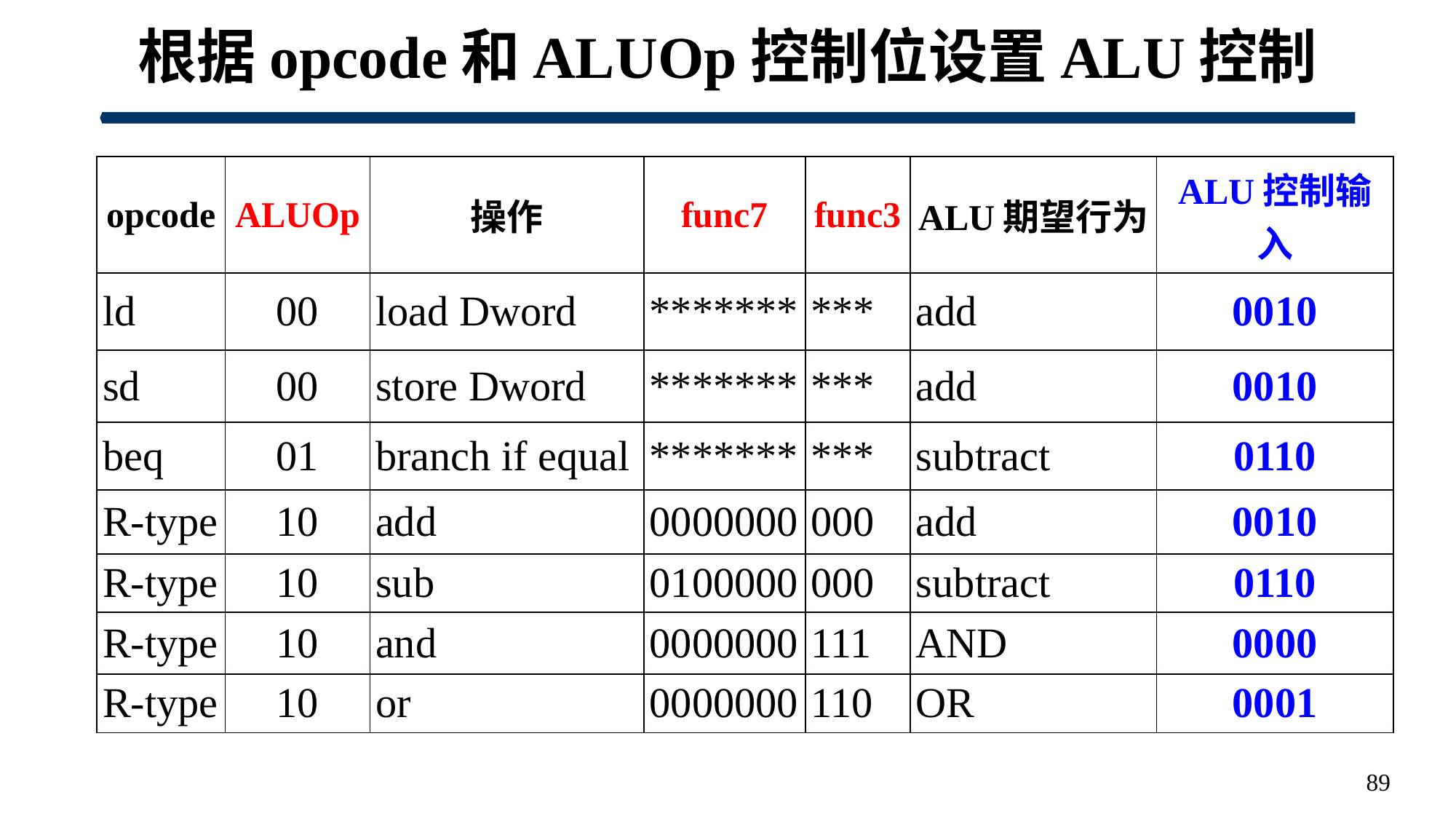

# 根据opcode和ALUOp控制位设置ALU控制

| opcode | ALUOp | 操作 | func7 | func3 | ALU期望行为 | ALU控制输入 |
| --- | --- | --- | --- | --- | --- | --- |
| ld | 00 | load Dword | \*\*\*\*\*\*\* | \*\*\* | add | 0010 |
| sd | 00 | store Dword | \*\*\*\*\*\*\* | \*\*\* | add | 0010 |
| beq | 01 | branch if equal | \*\*\*\*\*\*\* | \*\*\* | subtract | 0110 |
| R-type | 10 | add | 0000000 | 000 | add | 0010 |
| R-type | 10 | sub | 0100000 | 000 | subtract | 0110 |
| R-type | 10 | and | 0000000 | 111 | AND | 0000 |
| R-type | 10 | or | 0000000 | 110 | OR | 0001 |
89